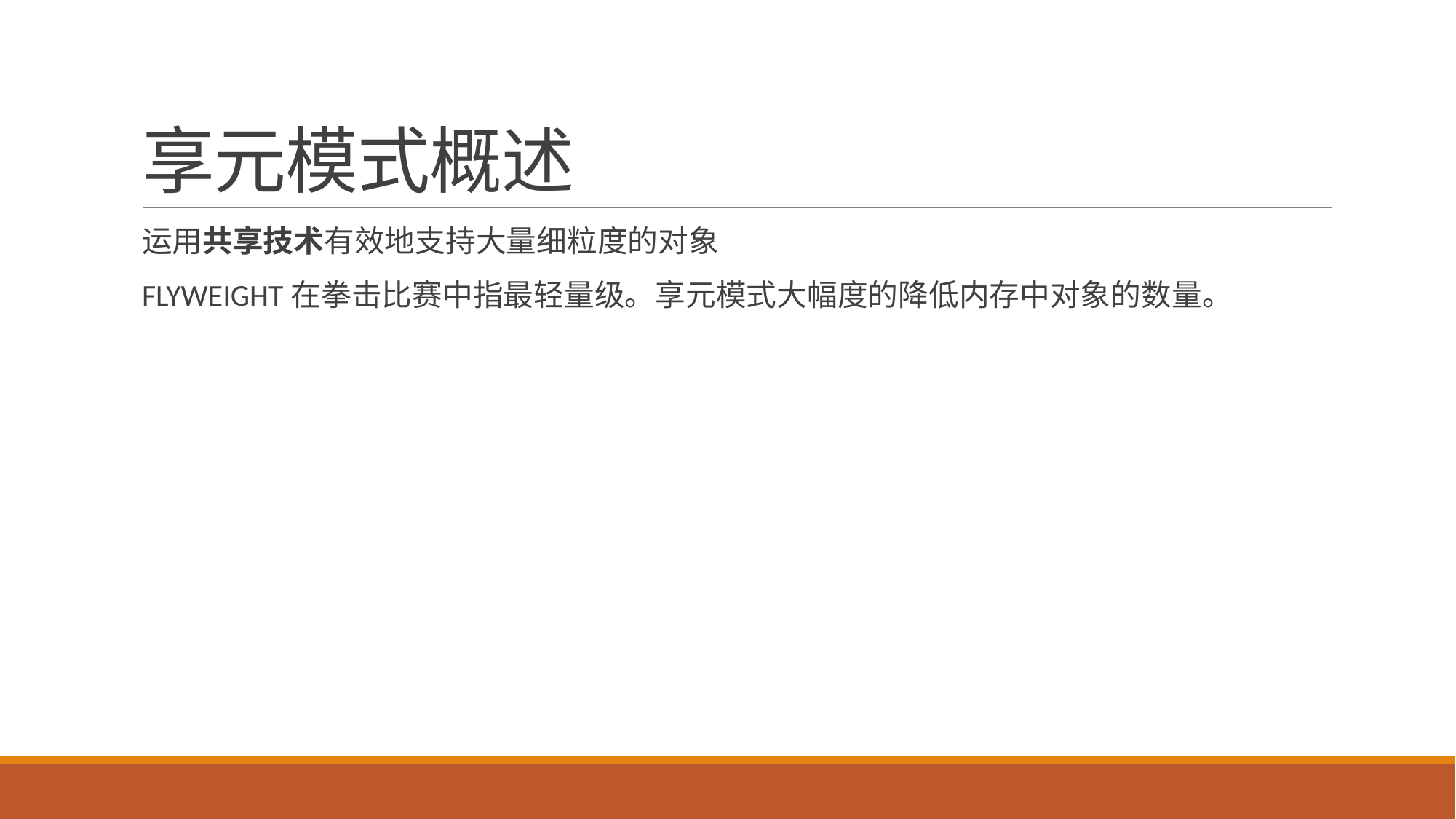

# 享元模式概述
运用共享技术有效地支持大量细粒度的对象
FLYWEIGHT在拳击比赛中指最轻量级。享元模式大幅度的降低内存中对象的数量。